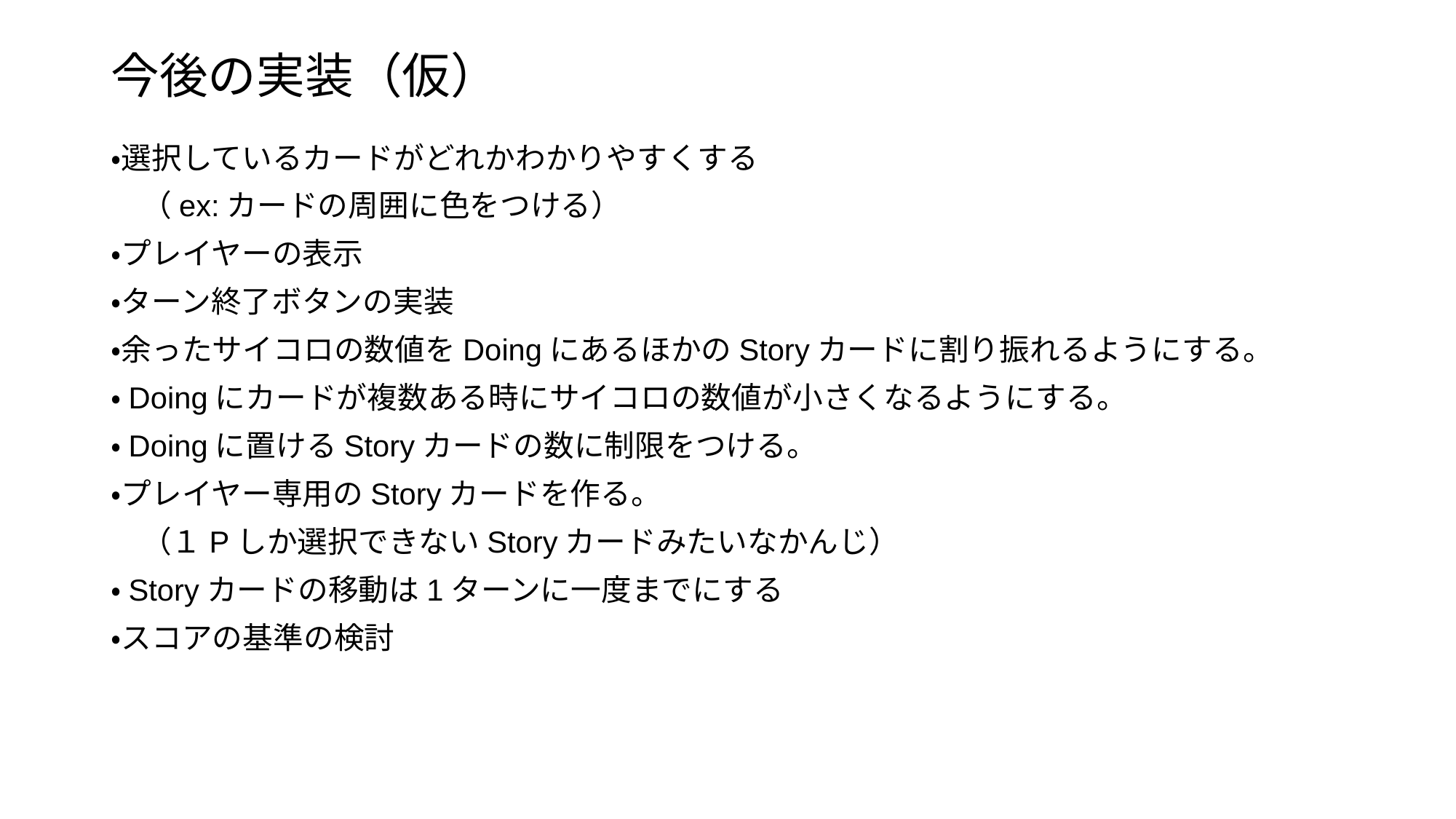

# 今後の実装（仮）
・選択しているカードがどれかわかりやすくする
　（ex:カードの周囲に色をつける）
・プレイヤーの表示
・ターン終了ボタンの実装
・余ったサイコロの数値をDoingにあるほかのStoryカードに割り振れるようにする。
・Doingにカードが複数ある時にサイコロの数値が小さくなるようにする。
・Doingに置けるStoryカードの数に制限をつける。
・プレイヤー専用のStoryカードを作る。
　（１Pしか選択できないStoryカードみたいなかんじ）
・Storyカードの移動は1ターンに一度までにする
・スコアの基準の検討